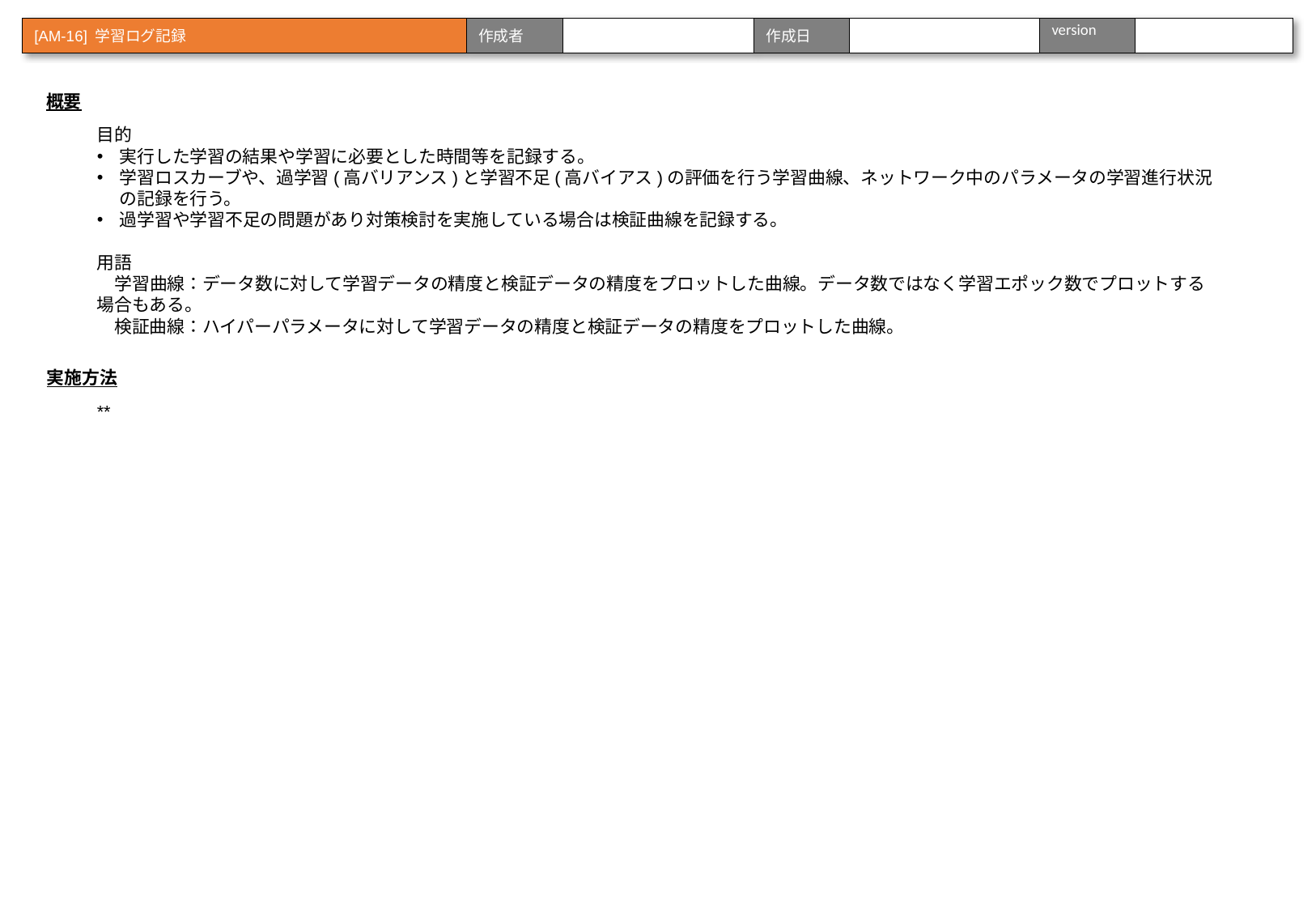

| [AM-16] 学習ログ記録 | 作成者 |  | 作成日 |  | version |  |
| --- | --- | --- | --- | --- | --- | --- |
概要
目的
実行した学習の結果や学習に必要とした時間等を記録する。
学習ロスカーブや、過学習(高バリアンス)と学習不足(高バイアス)の評価を行う学習曲線、ネットワーク中のパラメータの学習進行状況の記録を行う。
過学習や学習不足の問題があり対策検討を実施している場合は検証曲線を記録する。

用語
　学習曲線：データ数に対して学習データの精度と検証データの精度をプロットした曲線。データ数ではなく学習エポック数でプロットする場合もある。
　検証曲線：ハイパーパラメータに対して学習データの精度と検証データの精度をプロットした曲線。
実施方法
**